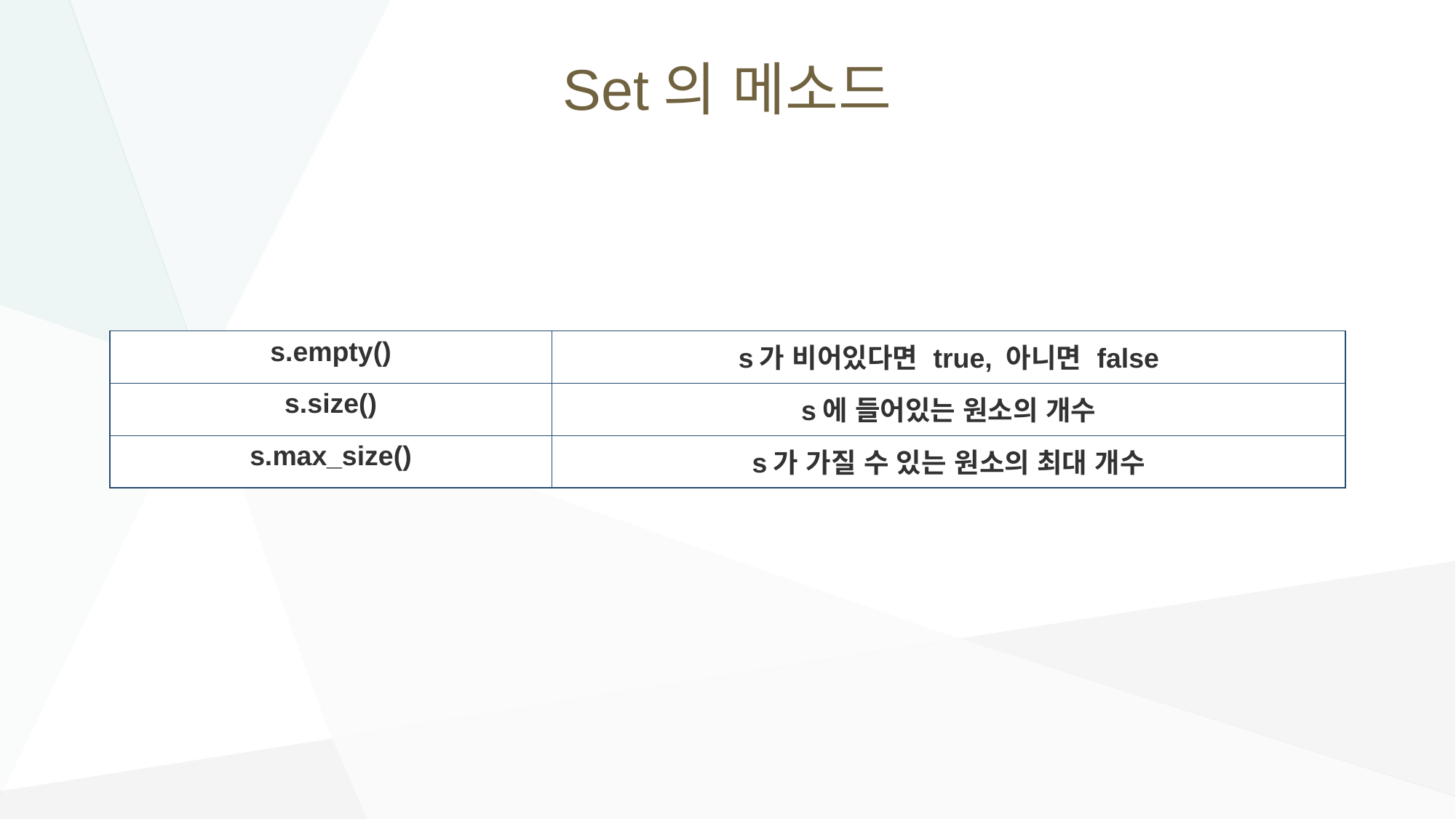

# Set의 메소드
| s.empty() | s가 비어있다면 true, 아니면 false |
| --- | --- |
| s.size() | s에 들어있는 원소의 개수 |
| s.max\_size() | s가 가질 수 있는 원소의 최대 개수 |